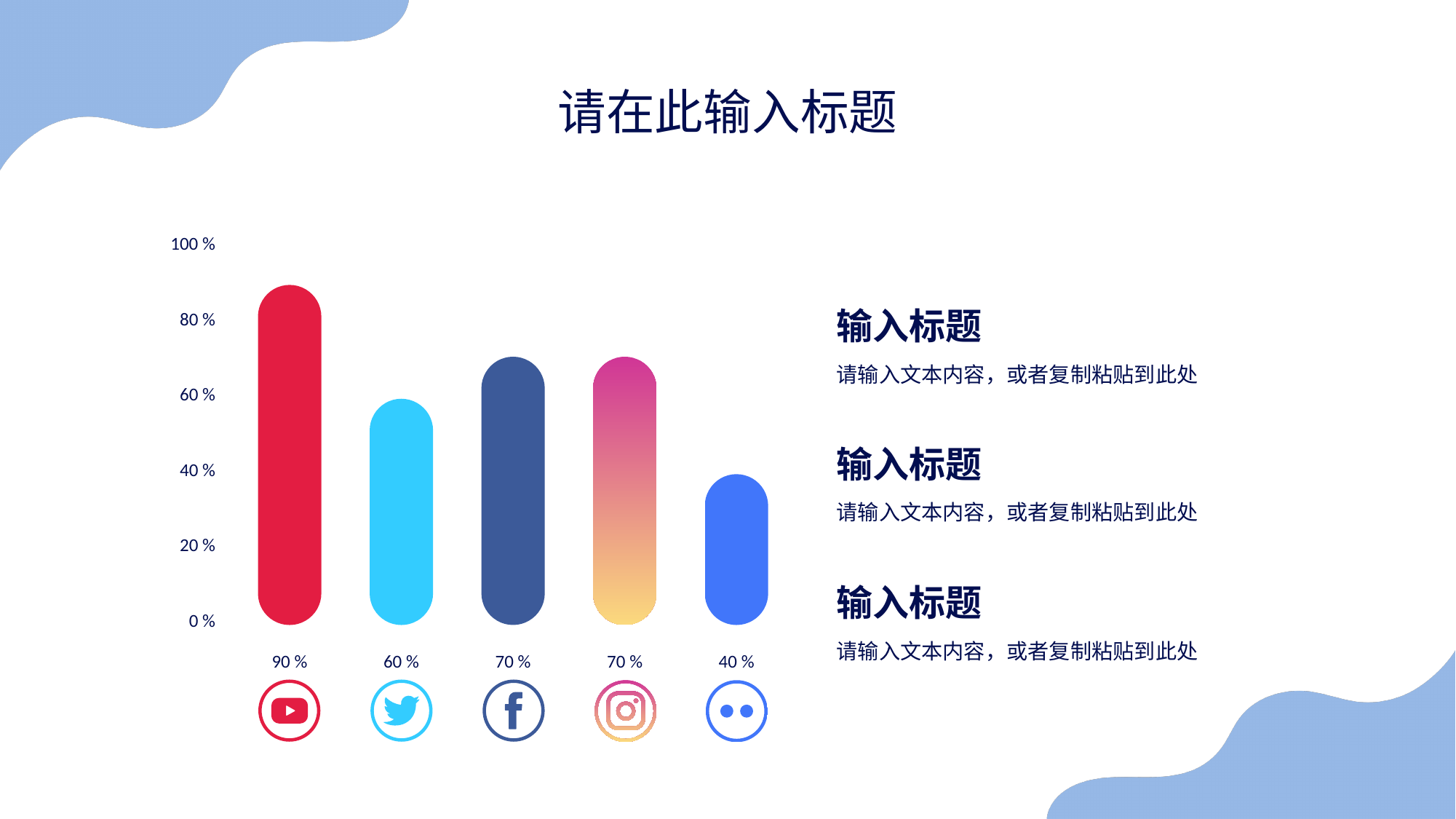

请在此输入标题
100 %

80 %
输入标题
请输入文本内容，或者复制粘贴到此处

60 %

输入标题
40 %

请输入文本内容，或者复制粘贴到此处
20 %
输入标题
0 %
请输入文本内容，或者复制粘贴到此处
90 %
60 %
70 %
70 %
40 %